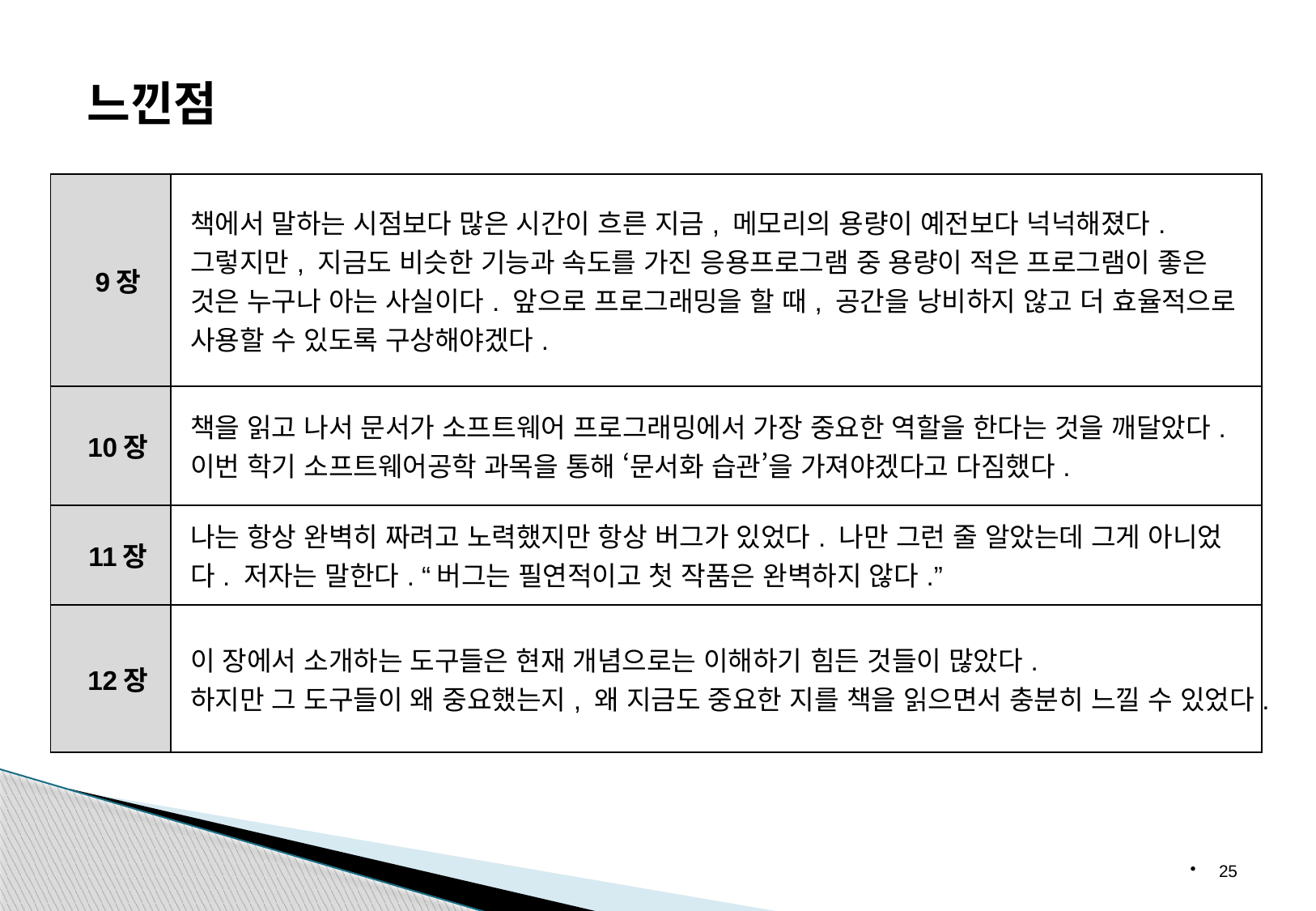

느낀점
| 9장 | 책에서 말하는 시점보다 많은 시간이 흐른 지금, 메모리의 용량이 예전보다 넉넉해졌다. 그렇지만, 지금도 비슷한 기능과 속도를 가진 응용프로그램 중 용량이 적은 프로그램이 좋은 것은 누구나 아는 사실이다. 앞으로 프로그래밍을 할 때, 공간을 낭비하지 않고 더 효율적으로 사용할 수 있도록 구상해야겠다. |
| --- | --- |
| 10장 | 책을 읽고 나서 문서가 소프트웨어 프로그래밍에서 가장 중요한 역할을 한다는 것을 깨달았다. 이번 학기 소프트웨어공학 과목을 통해 ‘문서화 습관’을 가져야겠다고 다짐했다. |
| 11장 | 나는 항상 완벽히 짜려고 노력했지만 항상 버그가 있었다. 나만 그런 줄 알았는데 그게 아니었다. 저자는 말한다. “버그는 필연적이고 첫 작품은 완벽하지 않다.” |
| 12장 | 이 장에서 소개하는 도구들은 현재 개념으로는 이해하기 힘든 것들이 많았다. 하지만 그 도구들이 왜 중요했는지, 왜 지금도 중요한 지를 책을 읽으면서 충분히 느낄 수 있었다. |
25